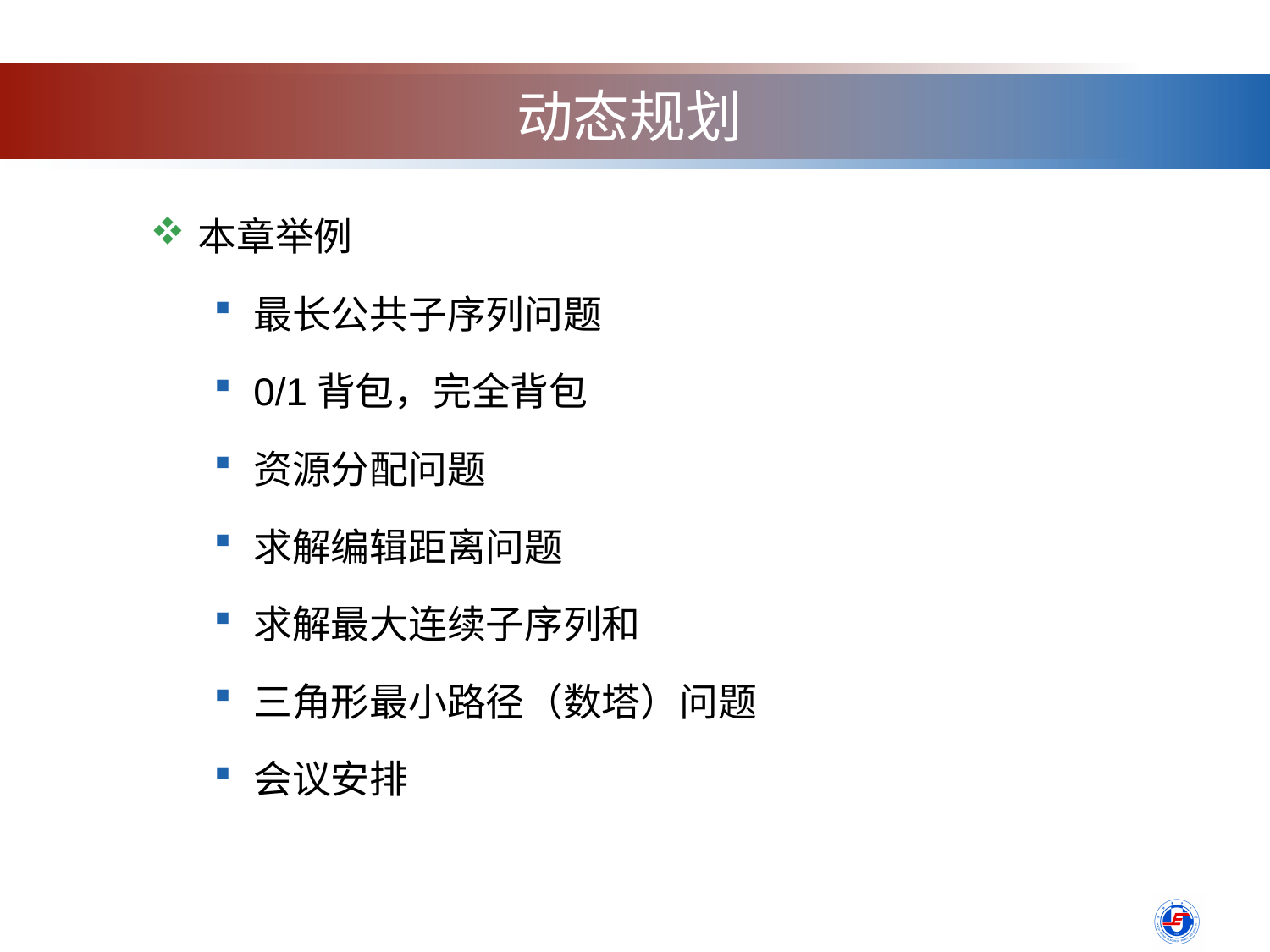

# 动态规划
本章举例
最长公共子序列问题
0/1背包，完全背包
资源分配问题
求解编辑距离问题
求解最大连续子序列和
三角形最小路径（数塔）问题
会议安排